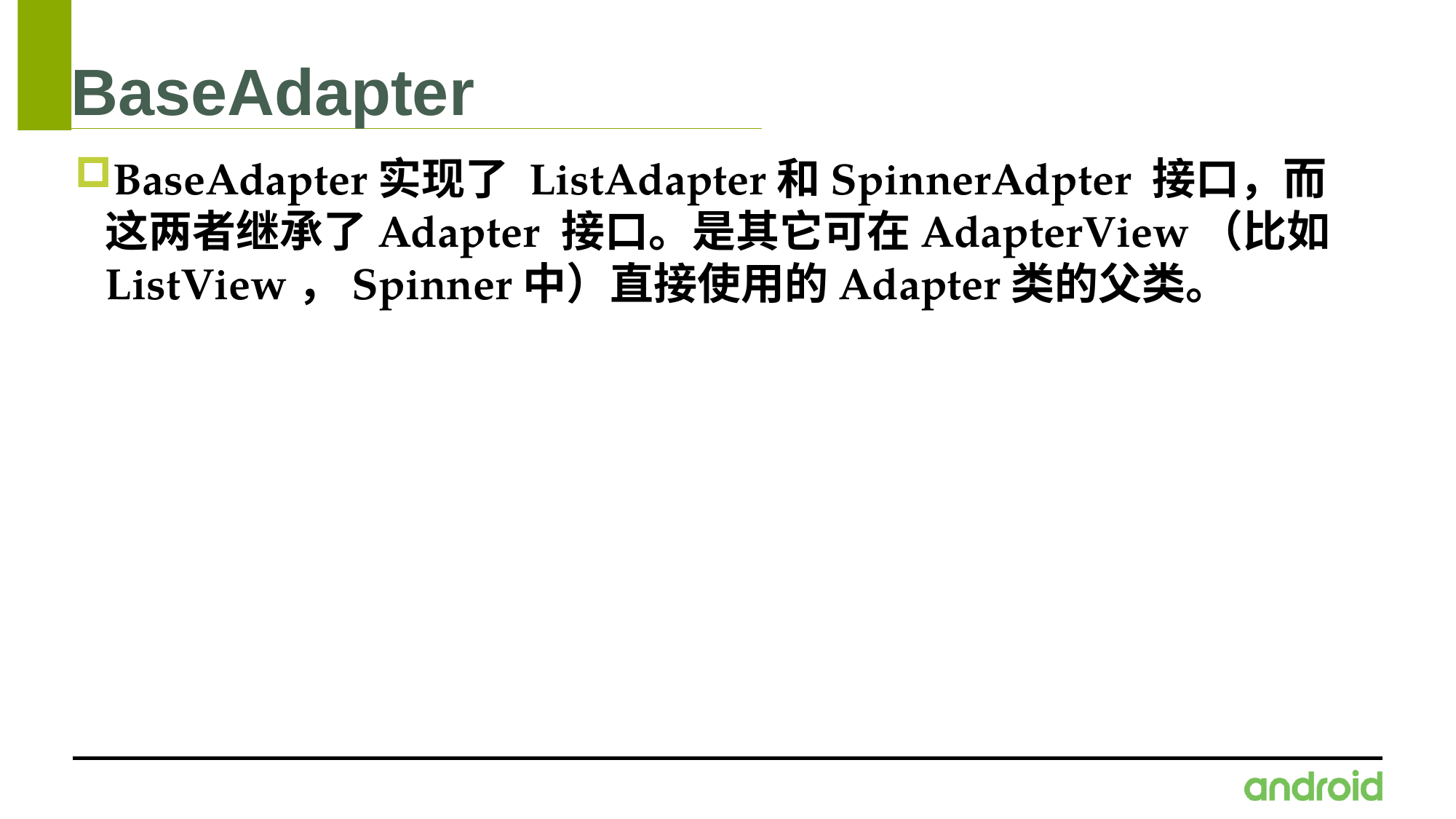

# BaseAdapter
BaseAdapter实现了 ListAdapter和SpinnerAdpter 接口，而这两者继承了Adapter 接口。是其它可在AdapterView（比如ListView，Spinner中）直接使用的Adapter类的父类。